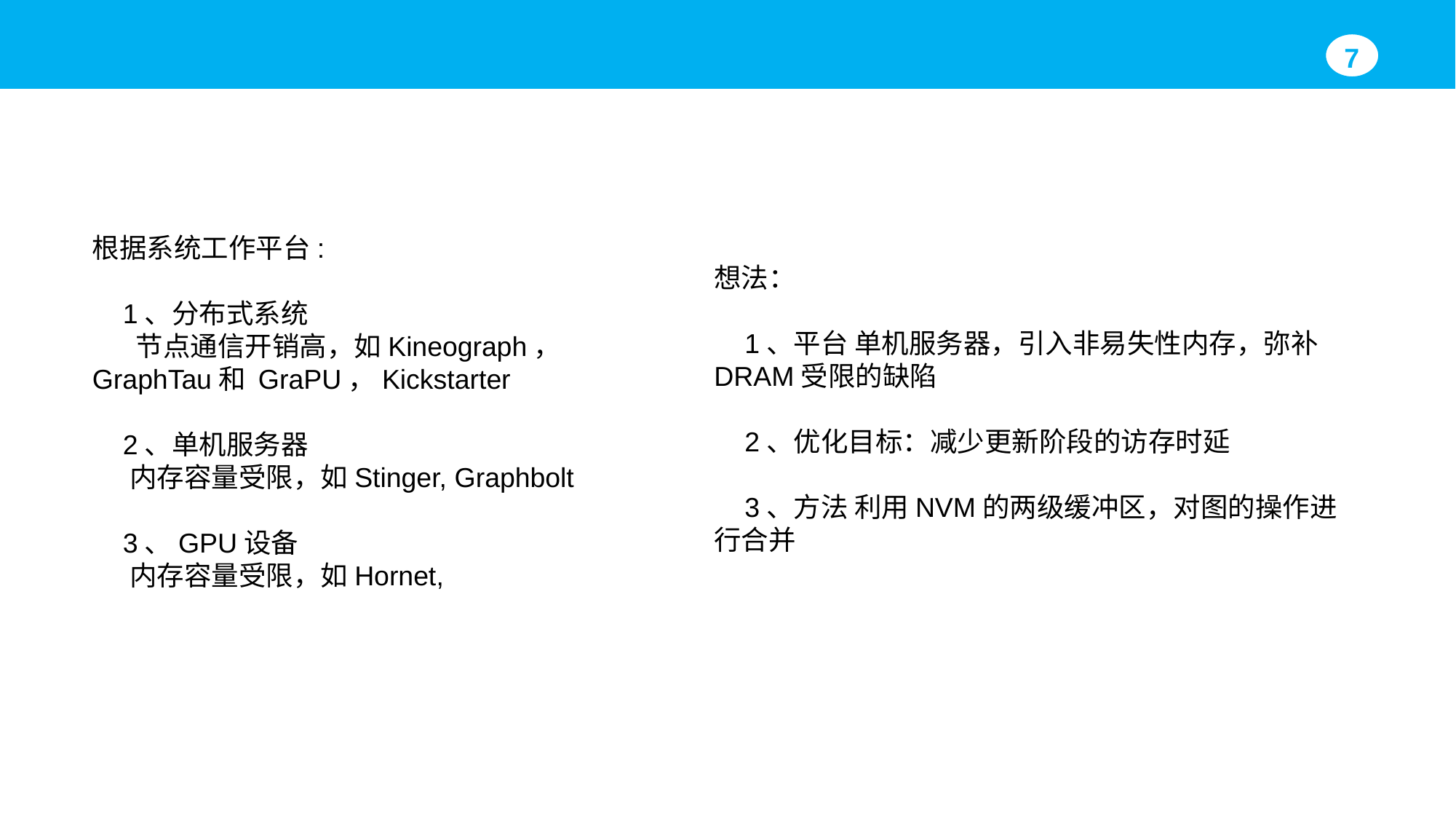

7
根据系统工作平台:

    1、分布式系统
      节点通信开销高，如Kineograph，  GraphTau和 GraPU，Kickstarter

    2、单机服务器
     内存容量受限，如Stinger, Graphbolt

    3、GPU设备
     内存容量受限，如Hornet,

想法：

    1、平台 单机服务器，引入非易失性内存，弥补DRAM受限的缺陷

    2、优化目标：减少更新阶段的访存时延

    3、方法 利用NVM的两级缓冲区，对图的操作进行合并